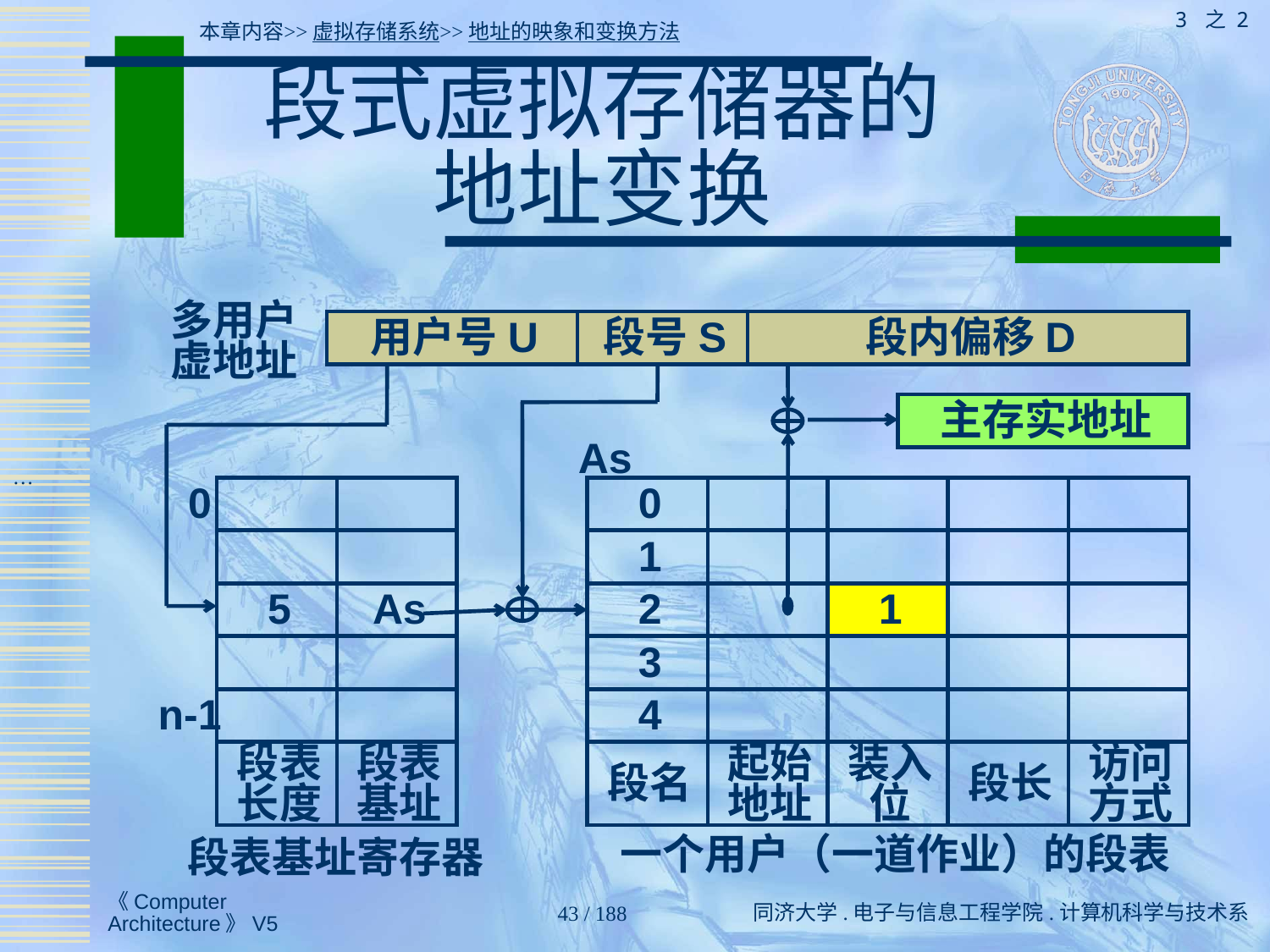

3 之 2
本章内容>>虚拟存储系统>>地址的映象和变换方法
# 段式虚拟存储器的 地址变换
多用户
虚地址
用户号U
段号S
段内偏移D

主存实地址

As

…
0

0

1

5
As
2

1

3

n-1

4

段表
长度
段表
基址
段名
起始
地址
装入
位
段长
访问
方式
一个用户（一道作业）的段表
段表基址寄存器